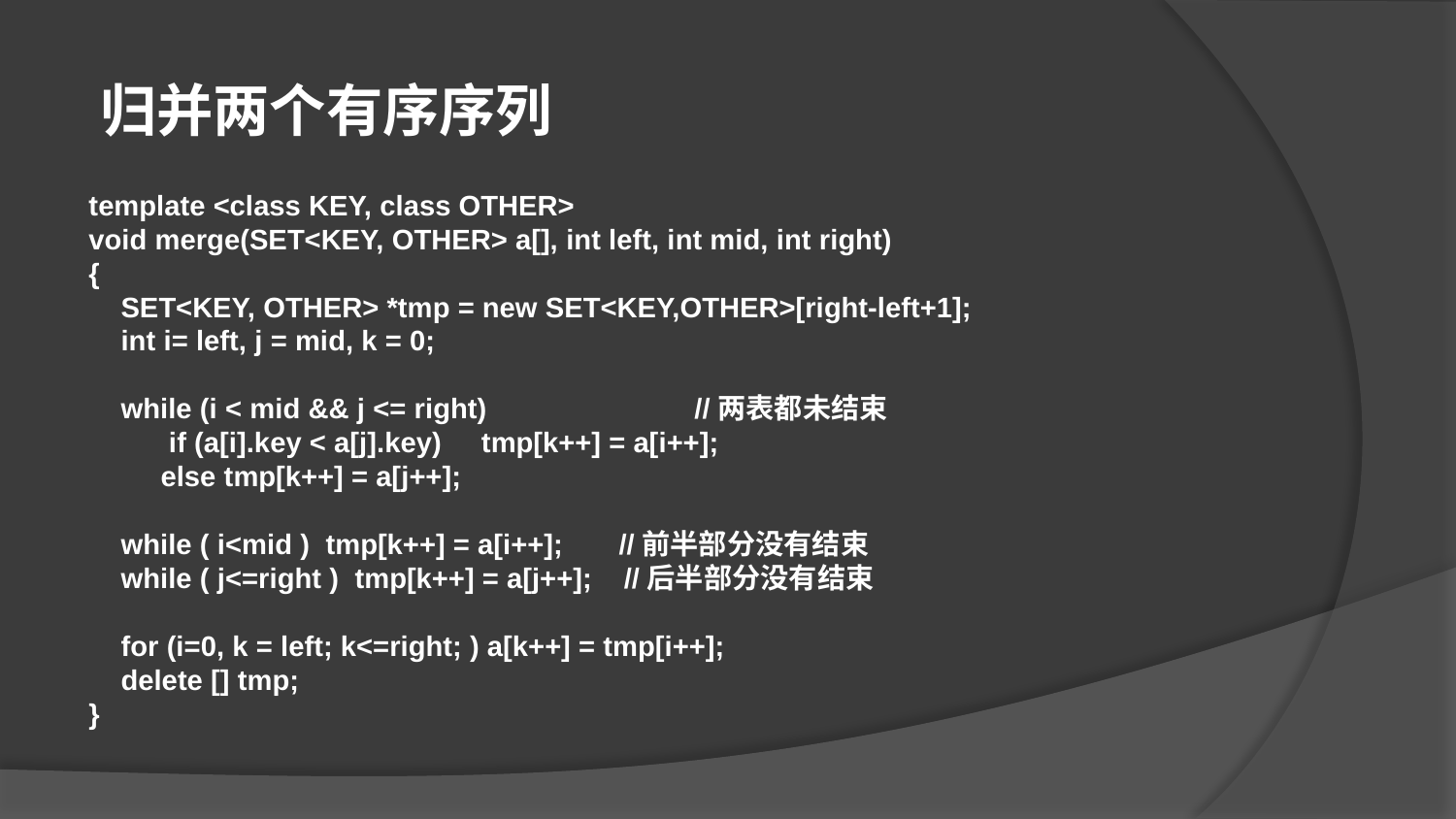

归并两个有序序列
template <class KEY, class OTHER>
void merge(SET<KEY, OTHER> a[], int left, int mid, int right)
{
    SET<KEY, OTHER> *tmp = new SET<KEY,OTHER>[right-left+1];
    int i= left, j = mid, k = 0;

    while (i < mid && j <= right)                          //两表都未结束
          if (a[i].key < a[j].key)     tmp[k++] = a[i++];
         else tmp[k++] = a[j++];

    while ( i<mid )  tmp[k++] = a[i++];       //前半部分没有结束
    while ( j<=right )  tmp[k++] = a[j++];    //后半部分没有结束

    for (i=0, k = left; k<=right; ) a[k++] = tmp[i++];
    delete [] tmp;
}